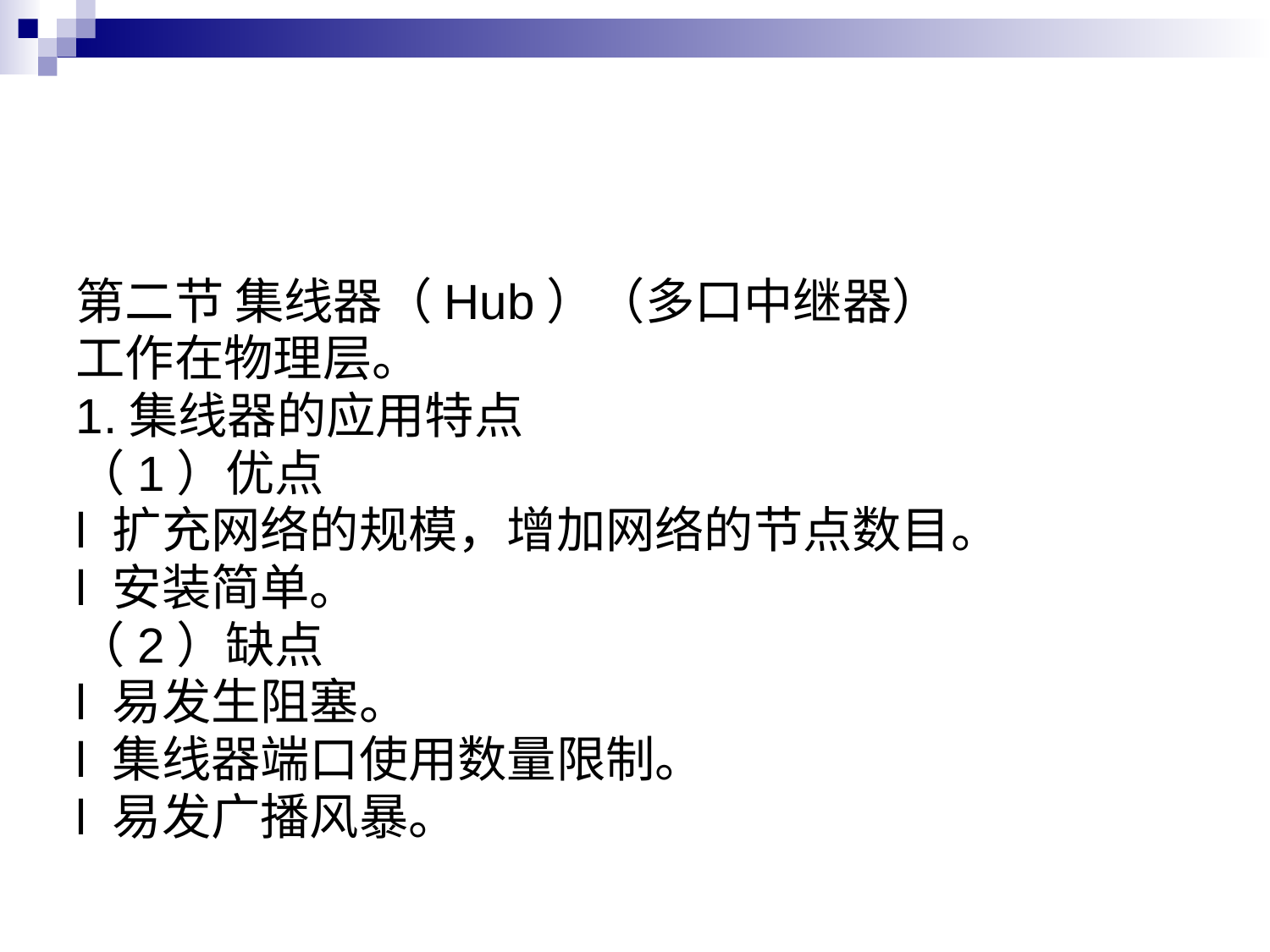

#
第二节 集线器（Hub）（多口中继器）
工作在物理层。
1.集线器的应用特点
（1）优点
l 扩充网络的规模，增加网络的节点数目。
l 安装简单。
（2）缺点
l 易发生阻塞。
l 集线器端口使用数量限制。
l 易发广播风暴。